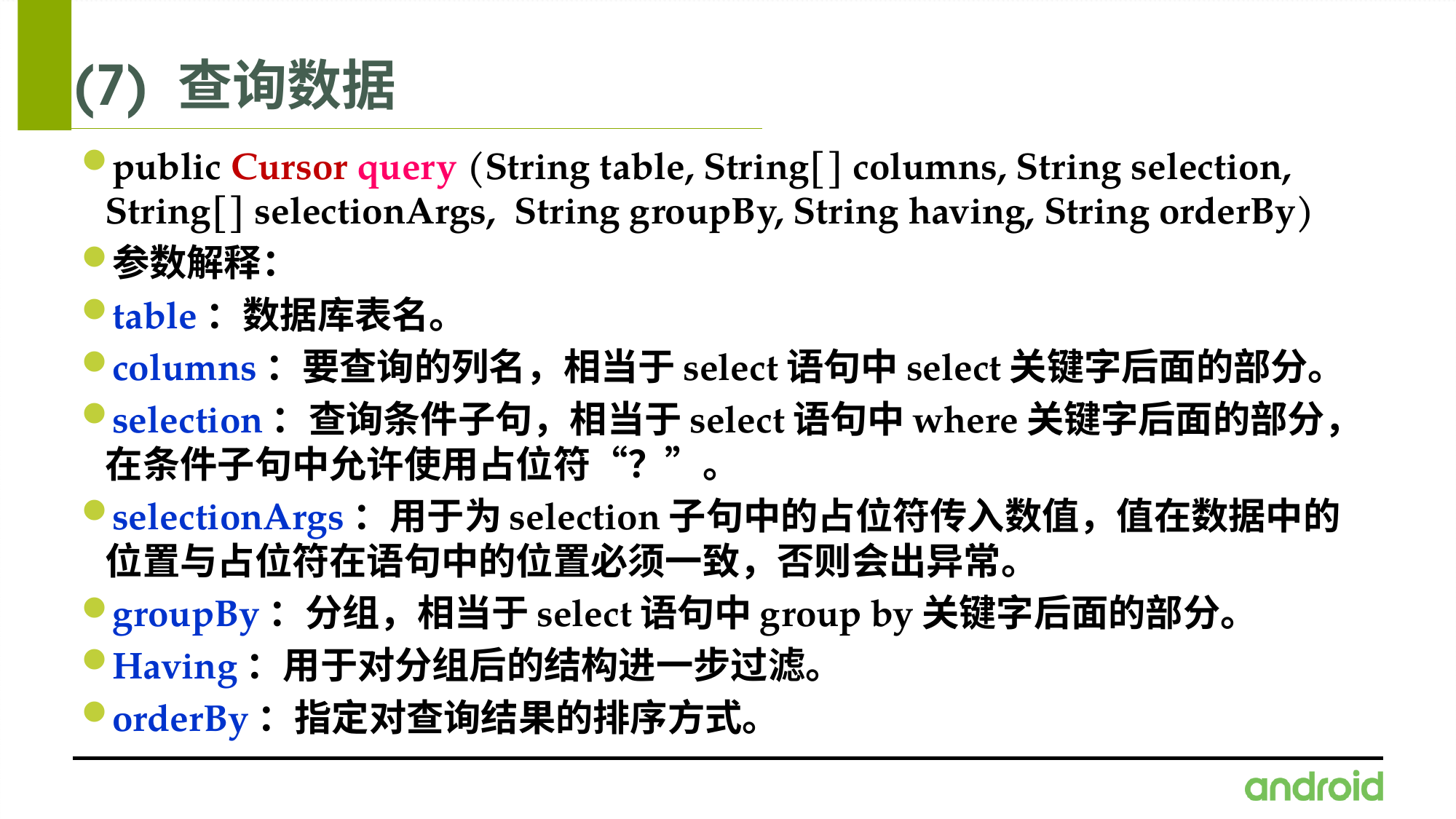

# (7) 查询数据
public Cursor query (String table, String[] columns, String selection, String[] selectionArgs,  String groupBy, String having, String orderBy)
参数解释：
table：数据库表名。
columns：要查询的列名，相当于select语句中select关键字后面的部分。
selection：查询条件子句，相当于select语句中where关键字后面的部分，在条件子句中允许使用占位符“？”。
selectionArgs：用于为selection子句中的占位符传入数值，值在数据中的位置与占位符在语句中的位置必须一致，否则会出异常。
groupBy：分组，相当于select语句中group by关键字后面的部分。
Having：用于对分组后的结构进一步过滤。
orderBy：指定对查询结果的排序方式。